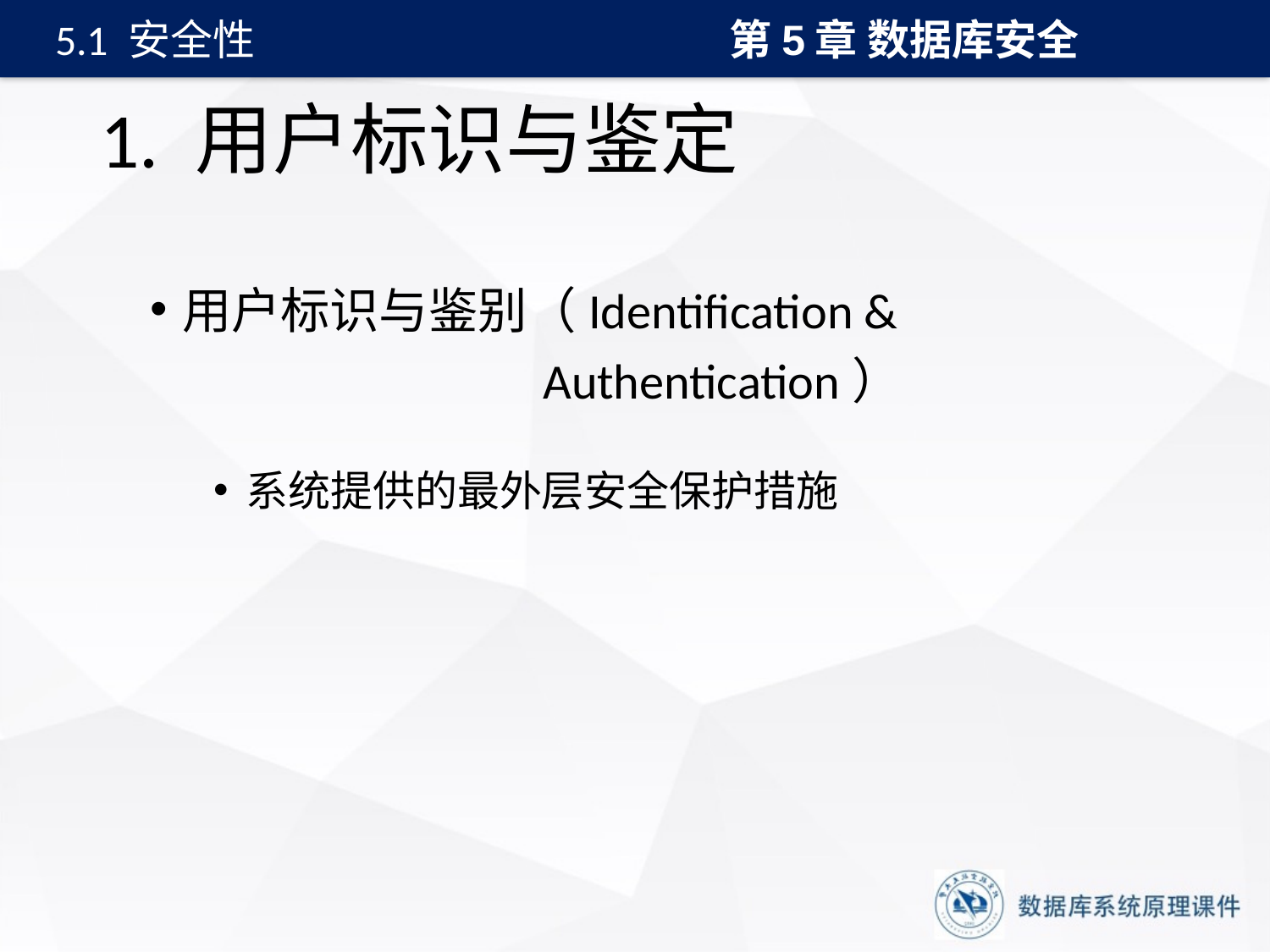

第5章 数据库安全
5.1 安全性
# 1. 用户标识与鉴定
用户标识与鉴别（Identification &
                                   Authentication）
系统提供的最外层安全保护措施